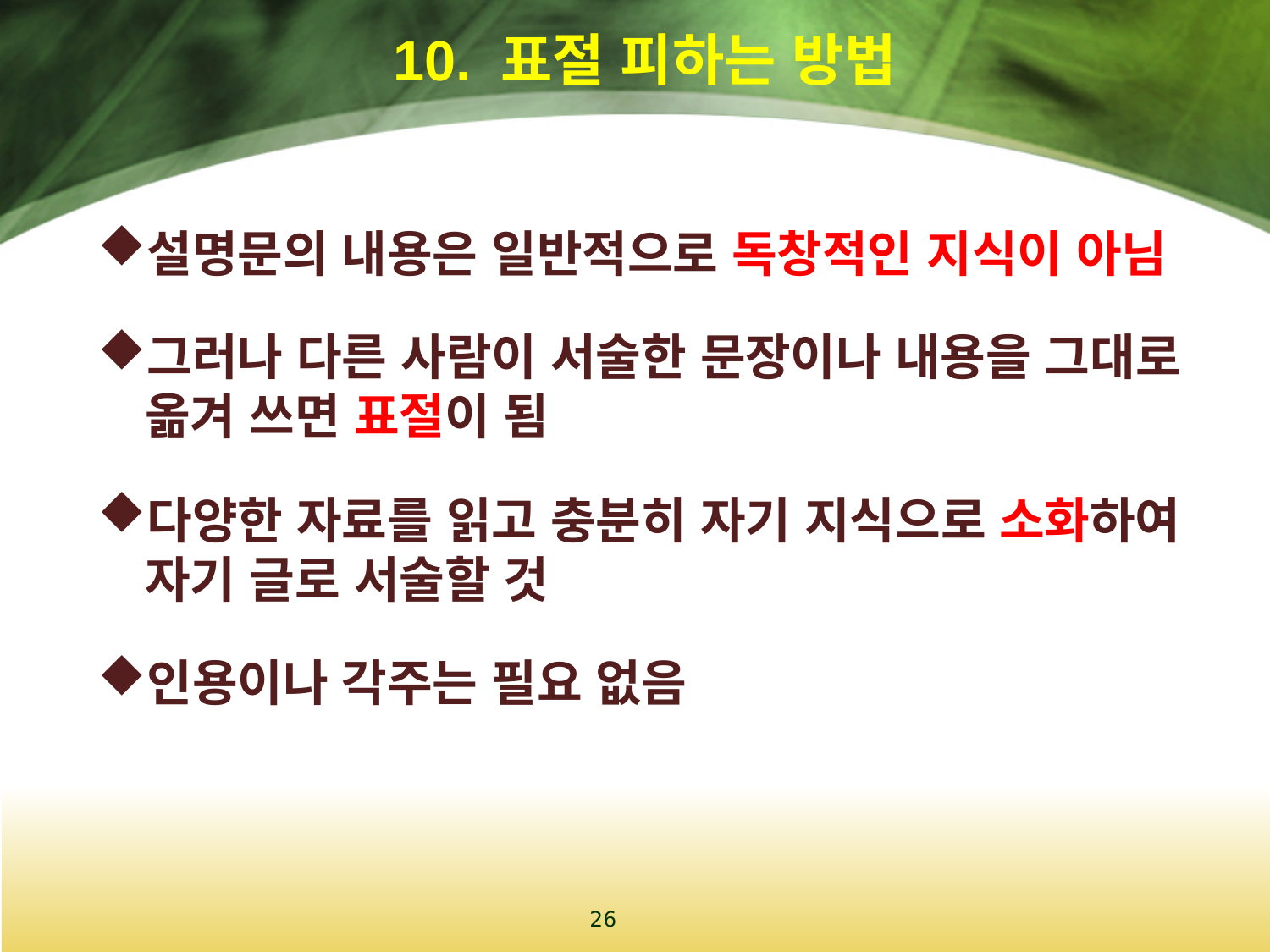

# 10. 표절 피하는 방법
설명문의 내용은 일반적으로 독창적인 지식이 아님

그러나 다른 사람이 서술한 문장이나 내용을 그대로 옮겨 쓰면 표절이 됨

다양한 자료를 읽고 충분히 자기 지식으로 소화하여 자기 글로 서술할 것

인용이나 각주는 필요 없음
26